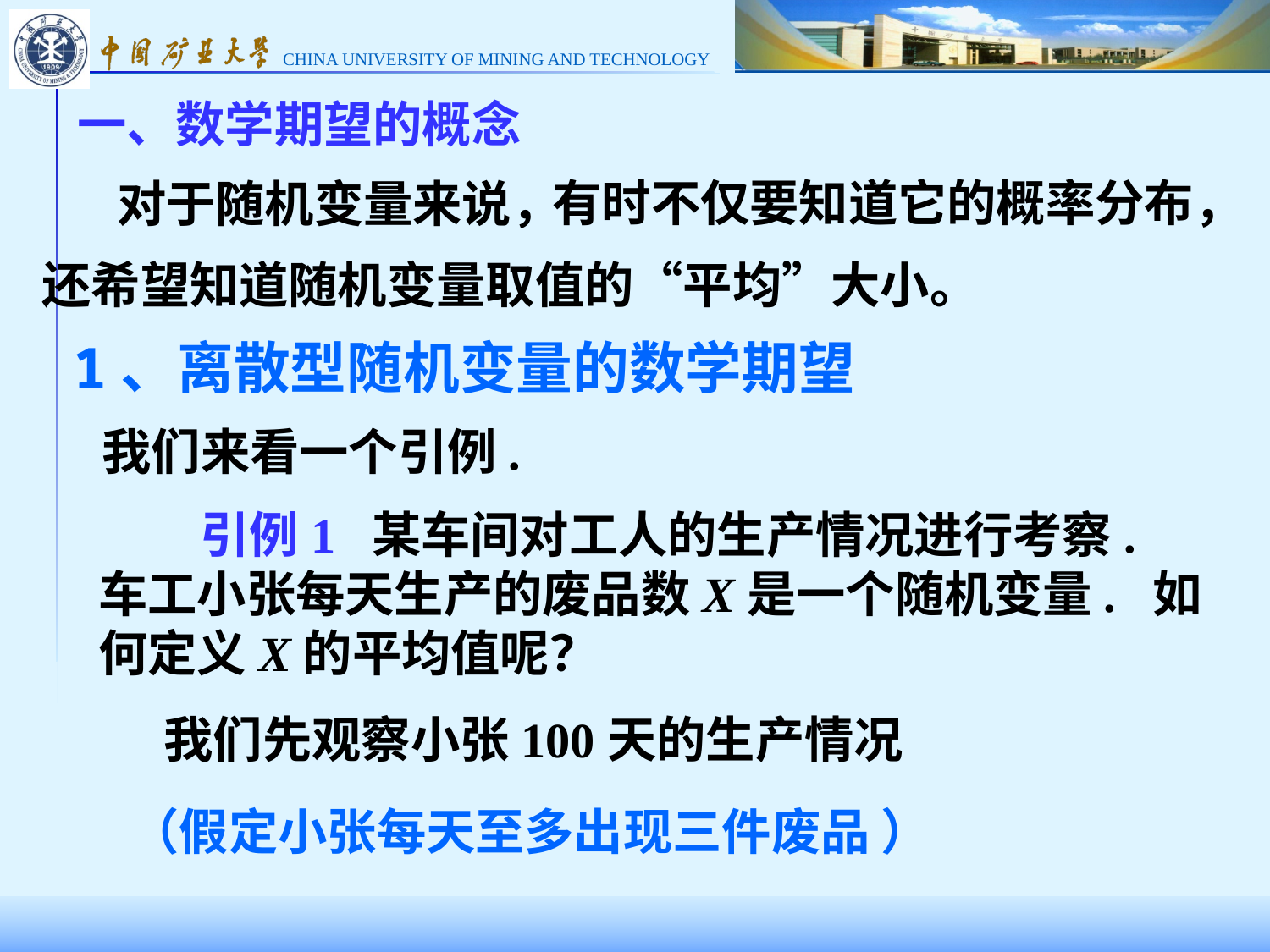

一、数学期望的概念
有时不仅要知道它的概率分布，
对于随机变量来说，
还希望知道随机变量取值的“平均”大小。
1、离散型随机变量的数学期望
我们来看一个引例.
        引例1  某车间对工人的生产情况进行考察. 车工小张每天生产的废品数X是一个随机变量.  如何定义X的平均值呢？
我们先观察小张100天的生产情况
（假定小张每天至多出现三件废品 ）